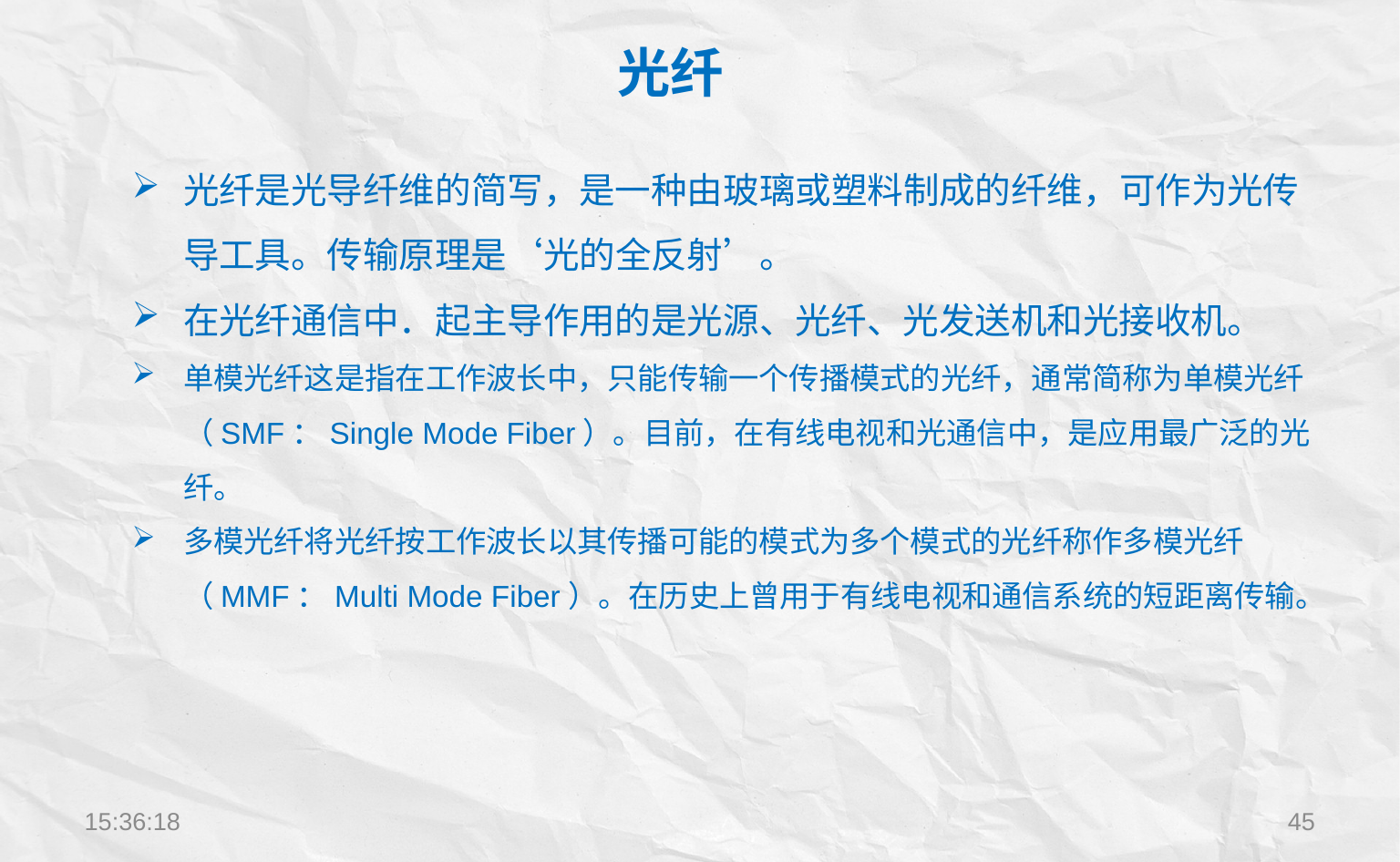

光纤
光纤是光导纤维的简写，是一种由玻璃或塑料制成的纤维，可作为光传导工具。传输原理是‘光的全反射’。
在光纤通信中．起主导作用的是光源、光纤、光发送机和光接收机。
单模光纤这是指在工作波长中，只能传输一个传播模式的光纤，通常简称为单模光纤（SMF：Single Mode Fiber）。目前，在有线电视和光通信中，是应用最广泛的光纤。
多模光纤将光纤按工作波长以其传播可能的模式为多个模式的光纤称作多模光纤（MMF：Multi Mode Fiber）。在历史上曾用于有线电视和通信系统的短距离传输。

15:36:18
45